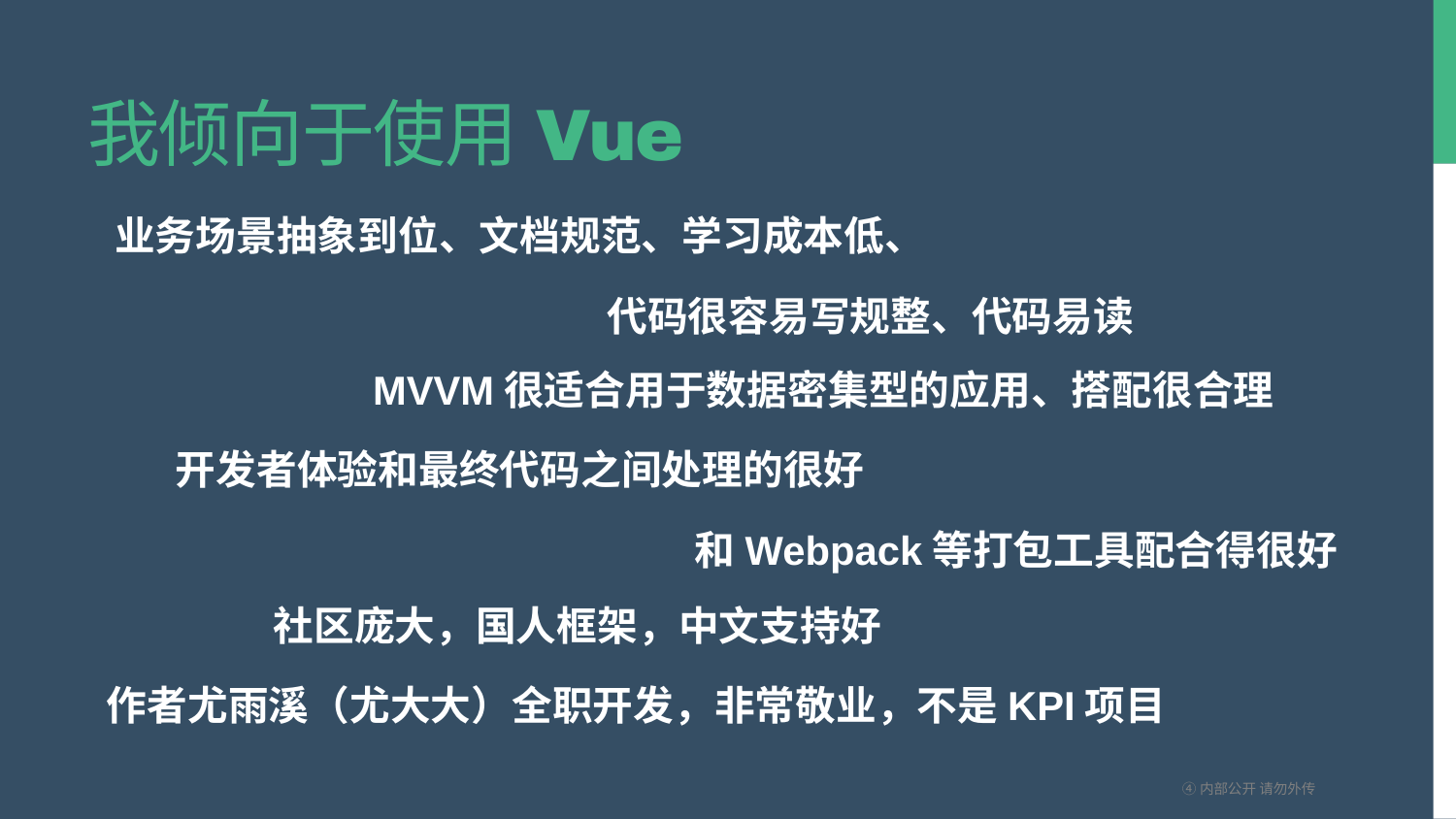

# 我倾向于使用Vue
业务场景抽象到位、文档规范、学习成本低、
代码很容易写规整、代码易读
MVVM很适合用于数据密集型的应用、搭配很合理
开发者体验和最终代码之间处理的很好
和Webpack等打包工具配合得很好
社区庞大，国人框架，中文支持好
作者尤雨溪（尤大大）全职开发，非常敬业，不是KPI项目